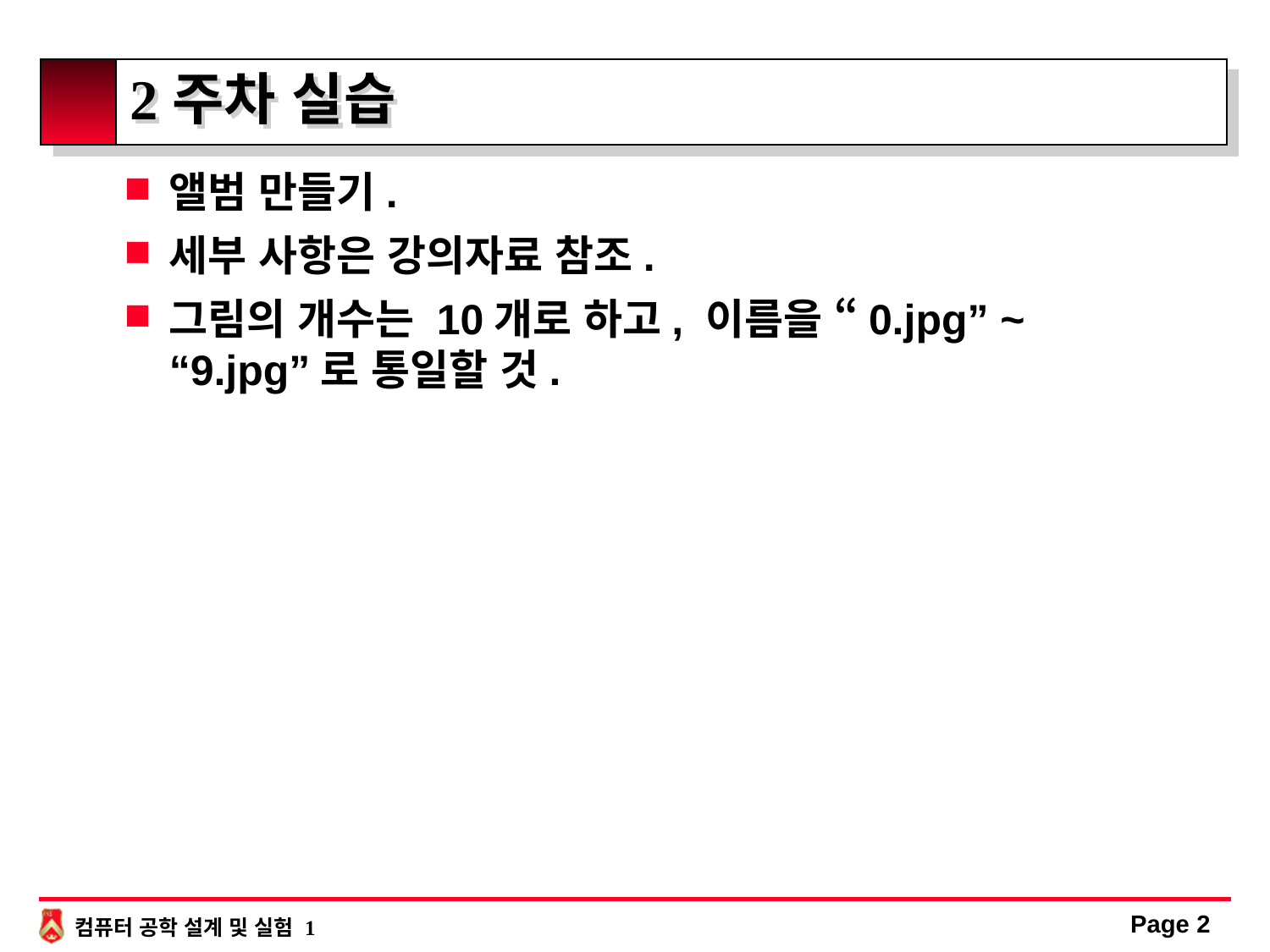

# 2주차 실습
앨범 만들기.
세부 사항은 강의자료 참조.
그림의 개수는 10개로 하고, 이름을 “0.jpg” ~ “9.jpg”로 통일할 것.
Page 2